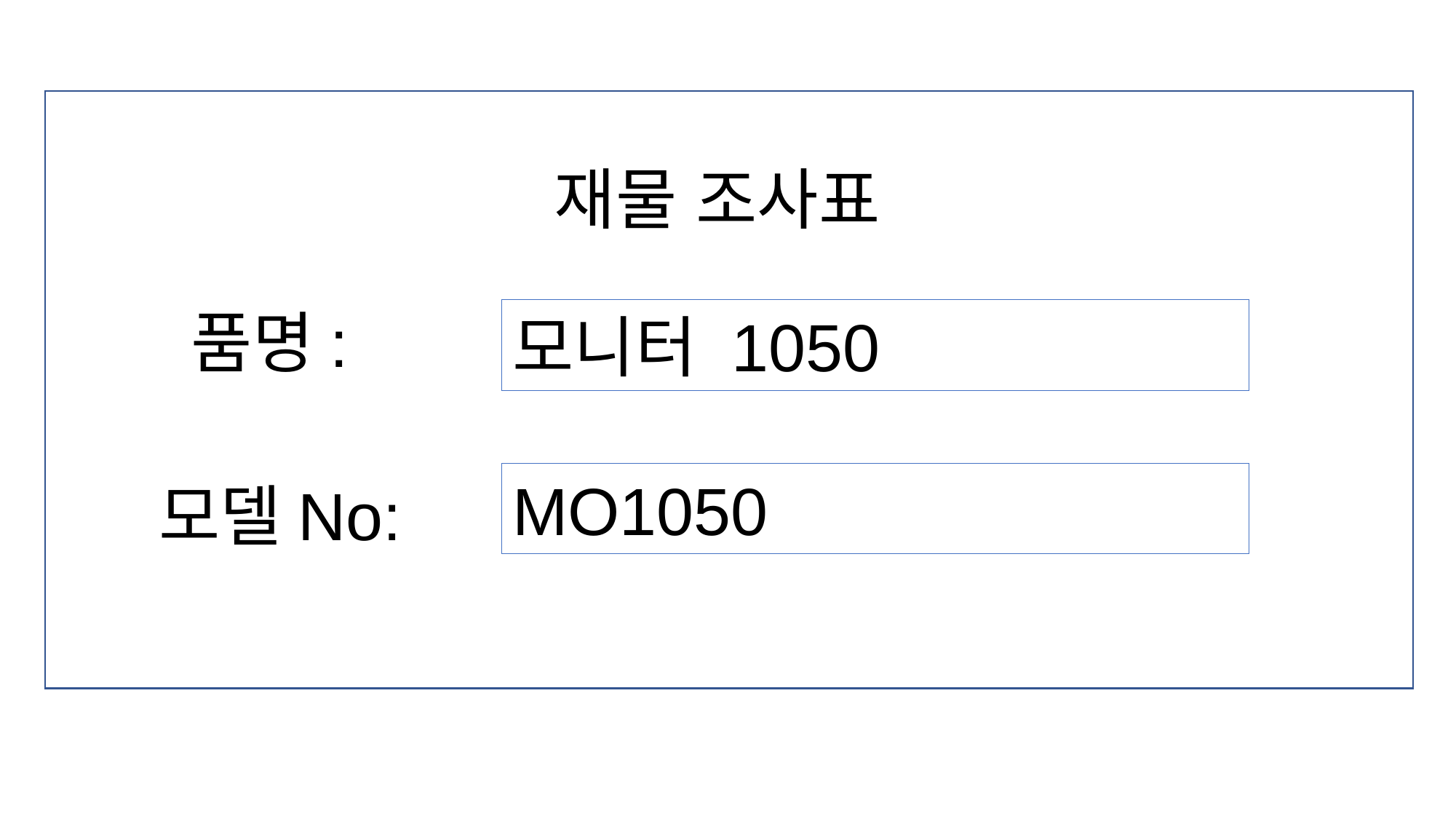

재물 조사표
품명:
모니터 1050
MO1050
모델No: